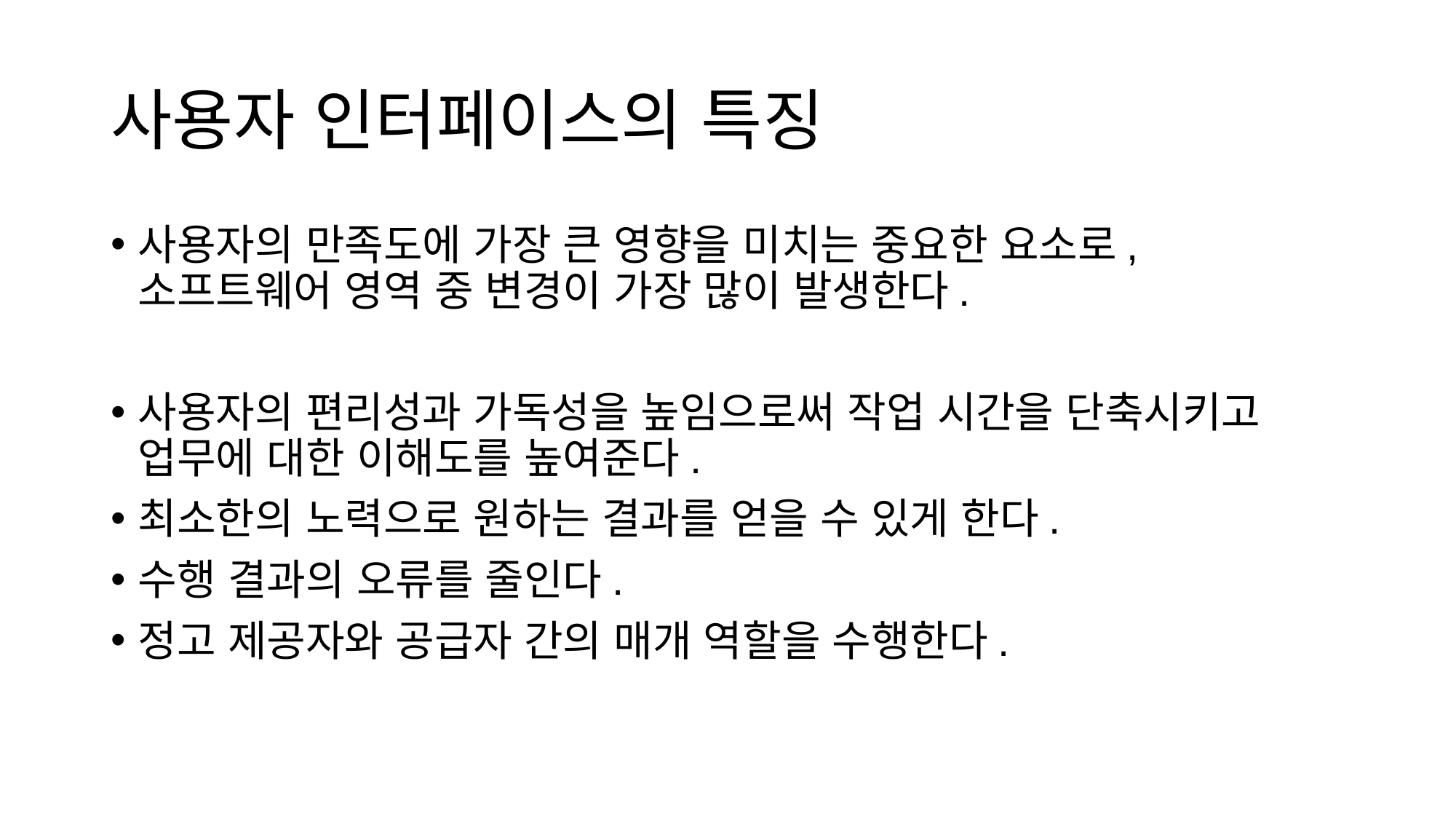

# 사용자 인터페이스의 특징
사용자의 만족도에 가장 큰 영향을 미치는 중요한 요소로, 소프트웨어 영역 중 변경이 가장 많이 발생한다.

사용자의 편리성과 가독성을 높임으로써 작업 시간을 단축시키고 업무에 대한 이해도를 높여준다.
최소한의 노력으로 원하는 결과를 얻을 수 있게 한다.
수행 결과의 오류를 줄인다.
정고 제공자와 공급자 간의 매개 역할을 수행한다.